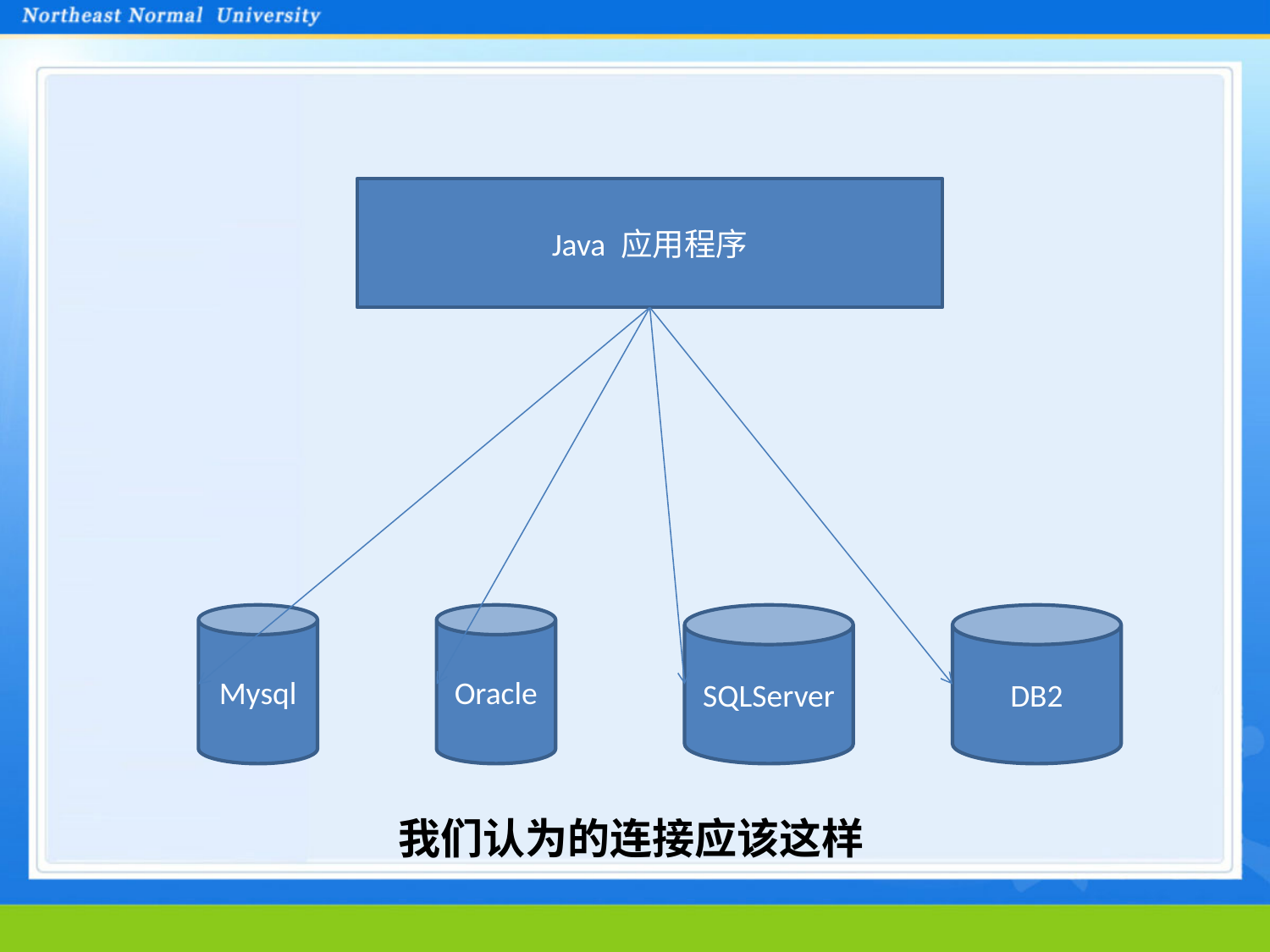

Java 应用程序
Mysql
Oracle
SQLServer
DB2
我们认为的连接应该这样